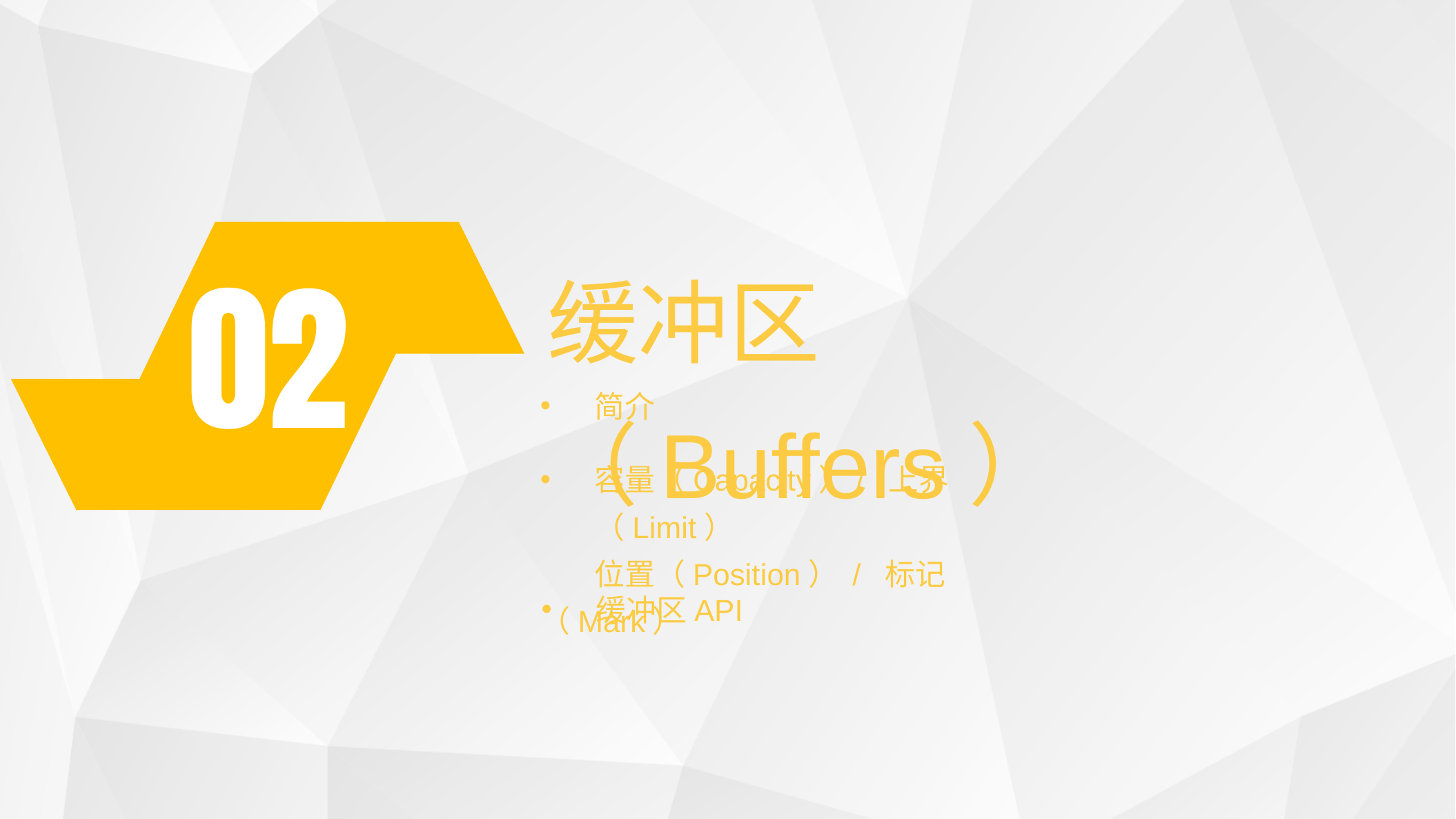

02

缓冲区（Buffers）
简介
容量（Capacity）/  上界（Limit）
       位置（Position） /  标记（Mark）
缓冲区API